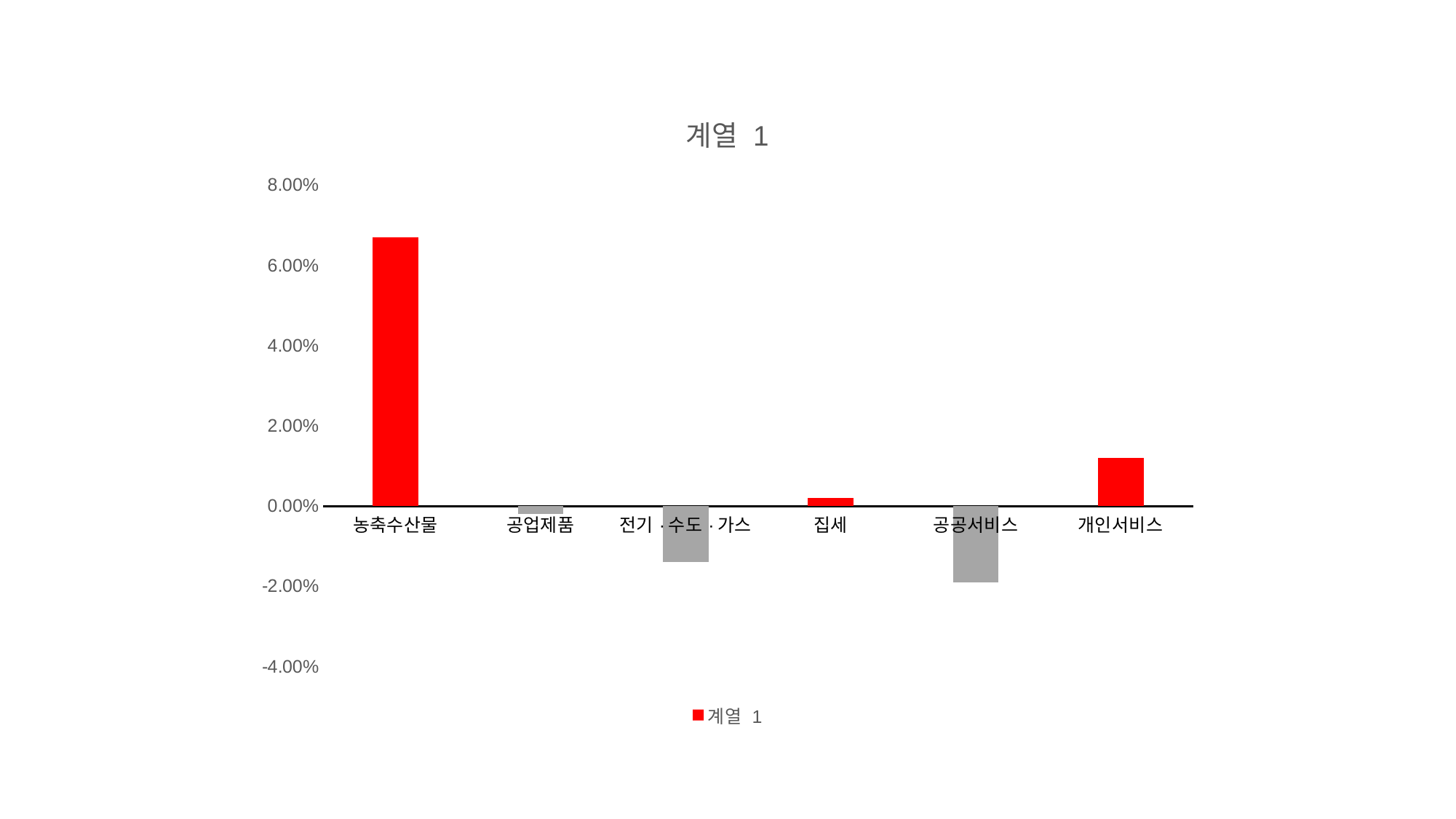

### Chart:

| Category | 계열 1 |
|---|---|
| 농축수산물 | 0.067 |
| 공업제품 | -0.002 |
| 전기·수도·가스 | -0.014 |
| 집세 | 0.002 |
| 공공서비스 | -0.019 |
| 개인서비스 | 0.012 |